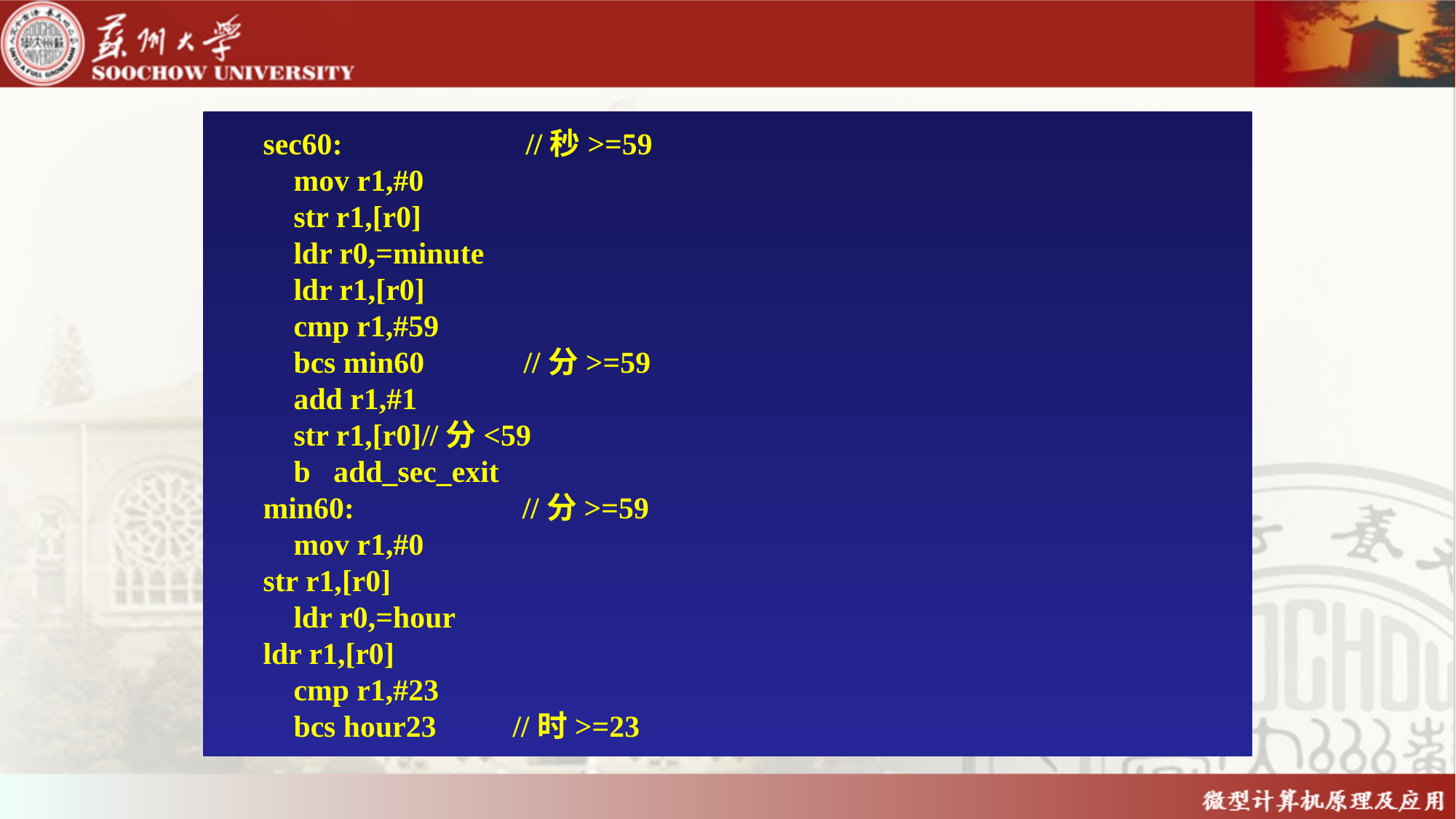

sec60:                        //秒>=59
    mov r1,#0
    str r1,[r0]
    ldr r0,=minute
    ldr r1,[r0]
    cmp r1,#59
    bcs min60             //分>=59
    add r1,#1
    str r1,[r0]//分<59
    b   add_sec_exit
min60:                      //分>=59
    mov r1,#0
str r1,[r0]
    ldr r0,=hour
ldr r1,[r0]
    cmp r1,#23
    bcs hour23          //时>=23